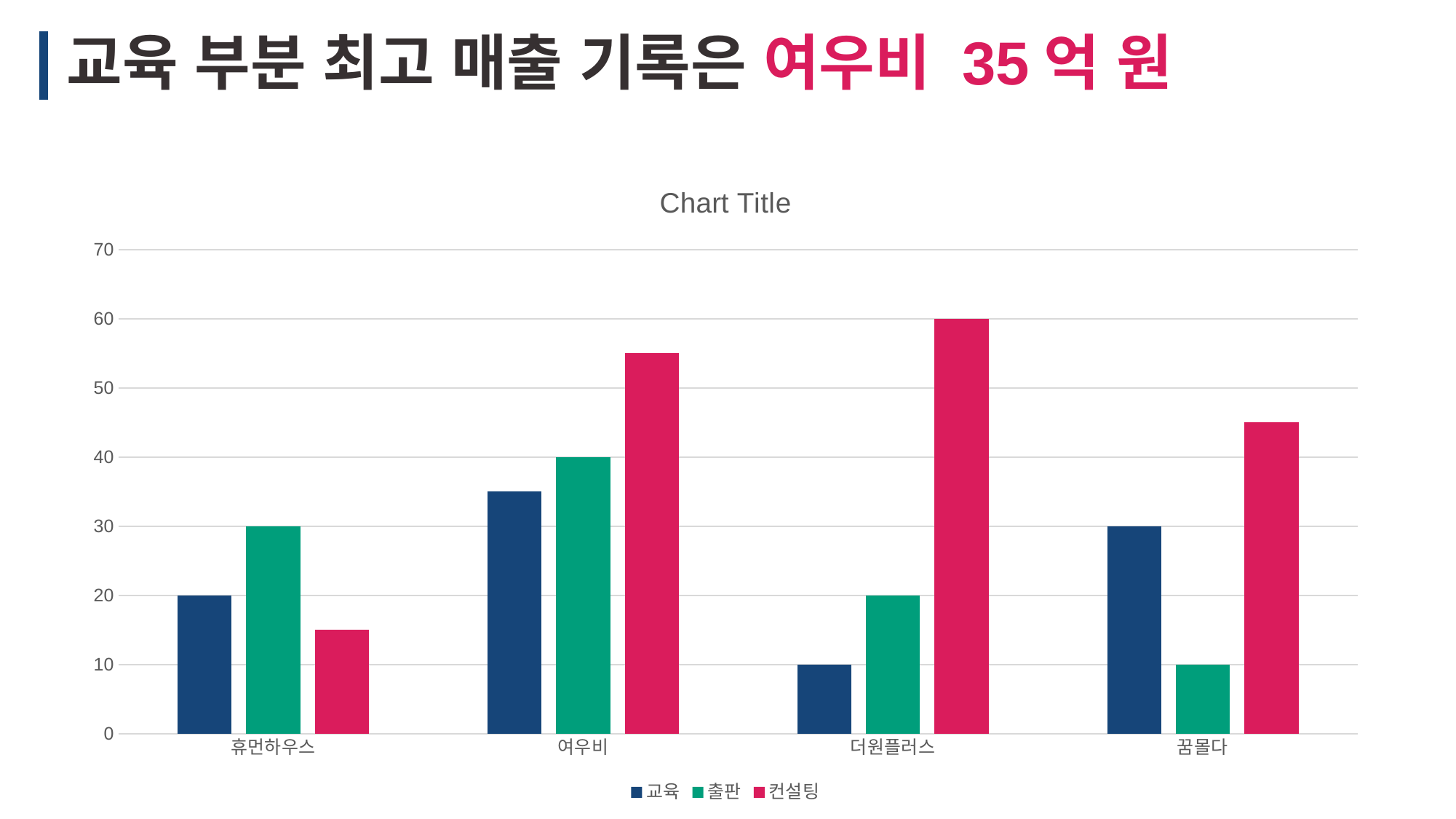

# 교육 부분 최고 매출 기록은 여우비 35억 원

### Chart:

| Category | 교육 | 출판 | 컨설팅 |
|---|---|---|---|
| 휴먼하우스 | 20.0 | 30.0 | 15.0 |
| 여우비 | 35.0 | 40.0 | 55.0 |
| 더원플러스 | 10.0 | 20.0 | 60.0 |
| 꿈몰다 | 30.0 | 10.0 | 45.0 |